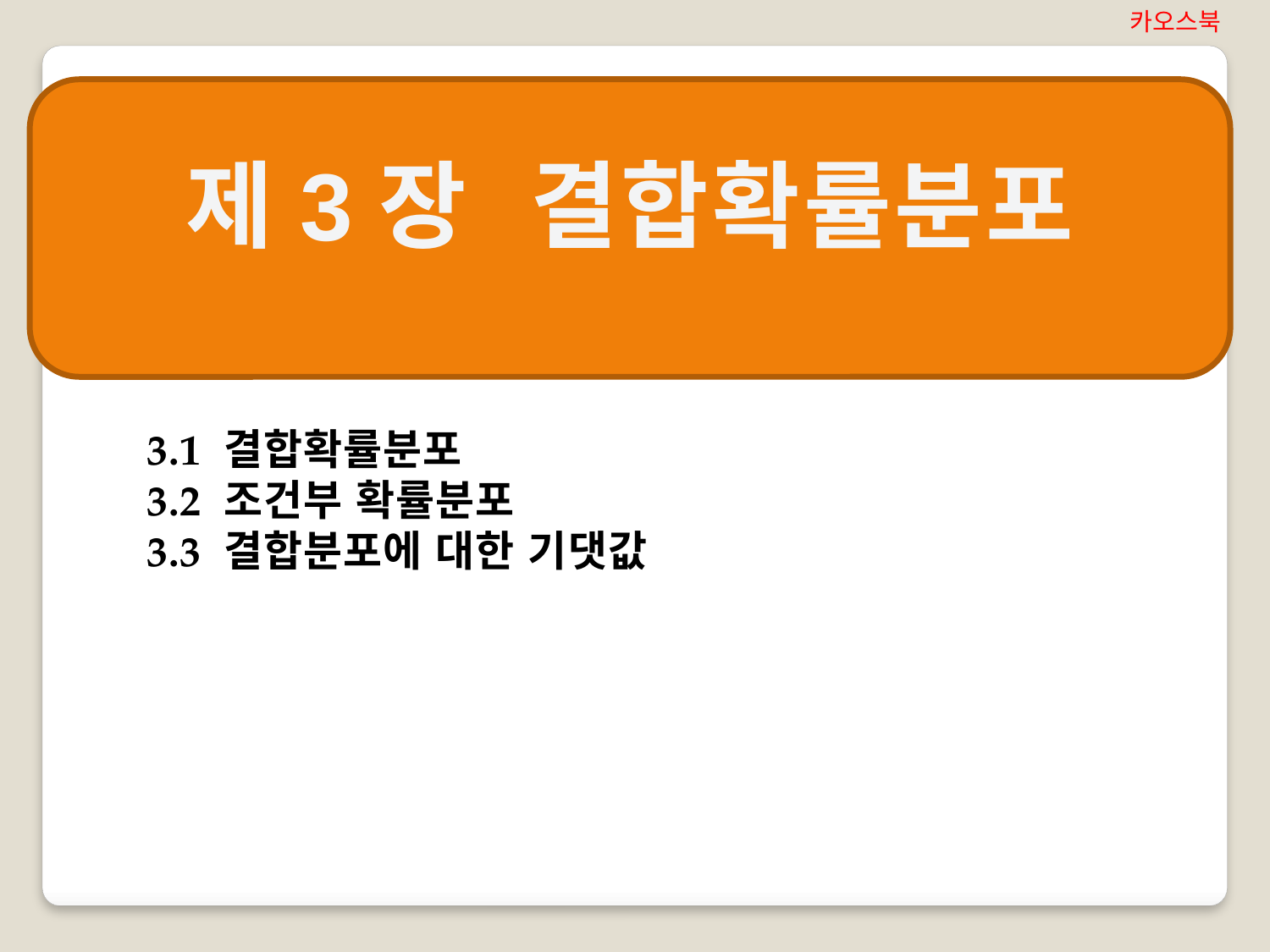

카오스북

제3장  결합확률분포
3.1 결합확률분포
3.2 조건부 확률분포
3.3 결합분포에 대한 기댓값